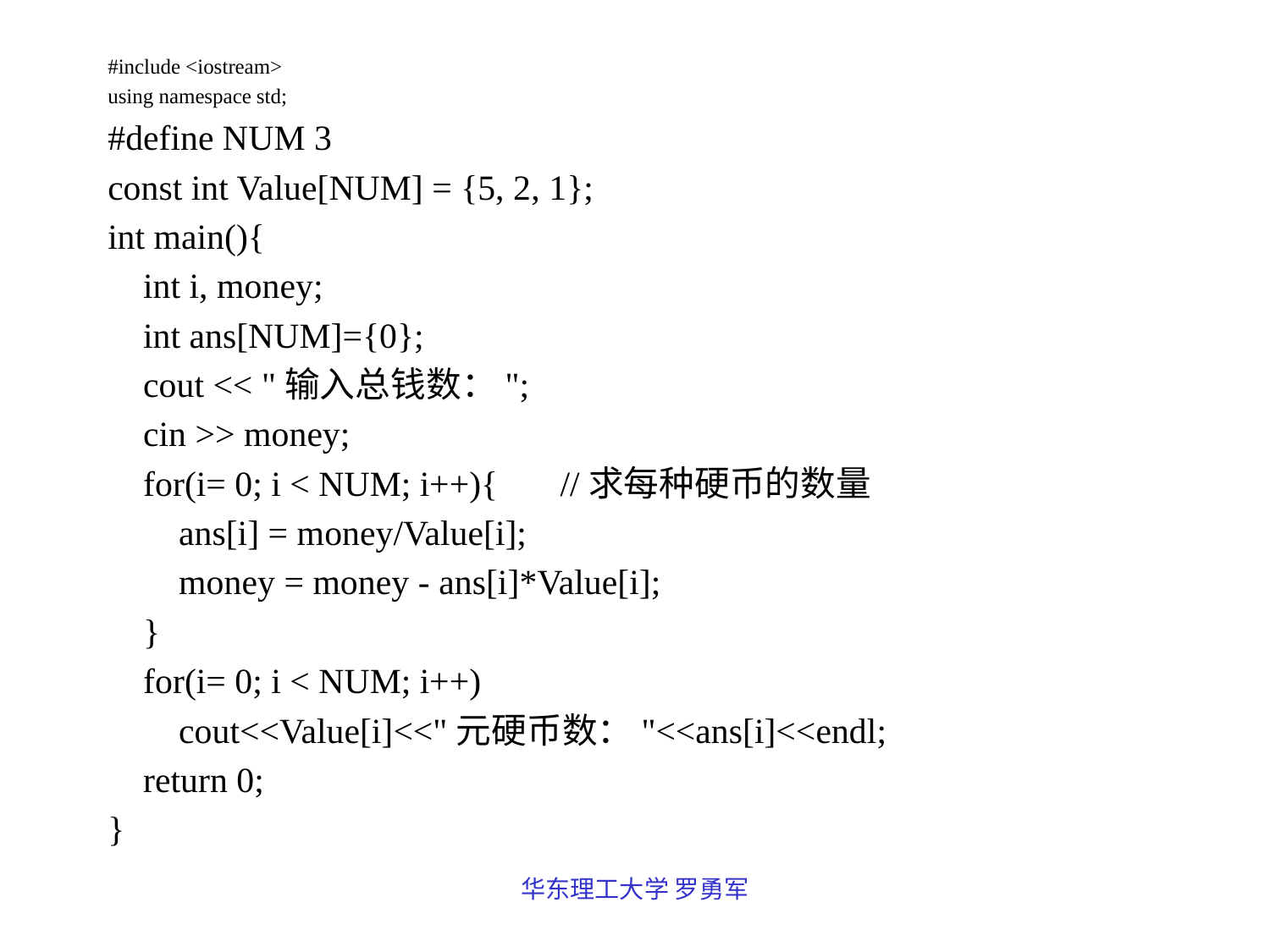

#include <iostream>
using namespace std;
#define NUM 3
const int Value[NUM] = {5, 2, 1};
int main(){
    int i, money;
    int ans[NUM]={0};
    cout << "输入总钱数：";
    cin >> money;
    for(i= 0; i < NUM; i++){       //求每种硬币的数量
        ans[i] = money/Value[i];
        money = money - ans[i]*Value[i];
    }
    for(i= 0; i < NUM; i++)
        cout<<Value[i]<<"元硬币数："<<ans[i]<<endl;
    return 0;
}
华东理工大学 罗勇军